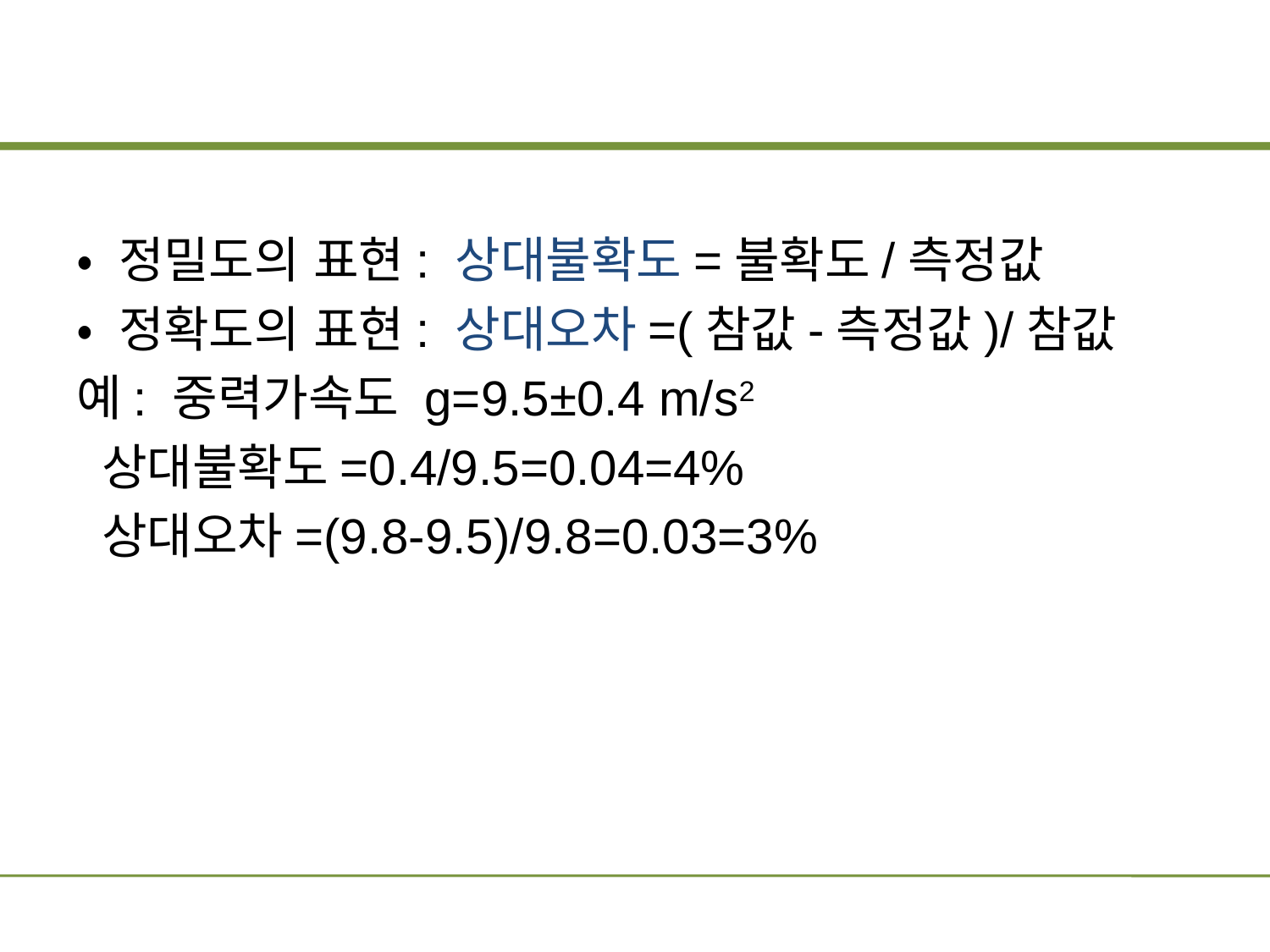

#
• 정밀도의 표현: 상대불확도=불확도/측정값
• 정확도의 표현: 상대오차=(참값-측정값)/참값
예: 중력가속도 g=9.5±0.4 m/s2
 상대불확도=0.4/9.5=0.04=4%
 상대오차=(9.8-9.5)/9.8=0.03=3%